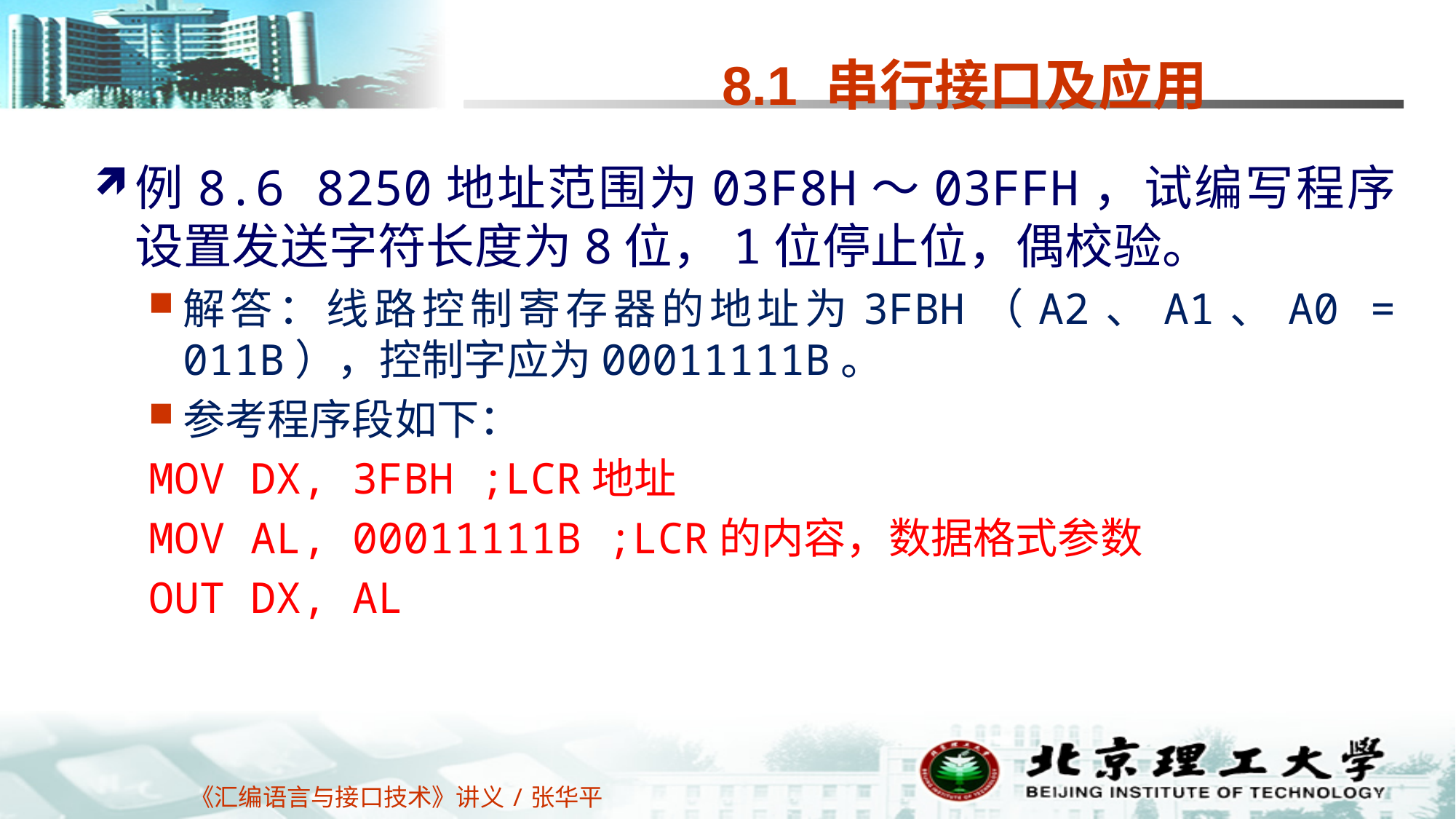

# 8.1 串行接口及应用
例8.6 8250地址范围为03F8H～03FFH，试编写程序设置发送字符长度为8位，1位停止位，偶校验。
解答：线路控制寄存器的地址为3FBH（A2、A1、A0 = 011B），控制字应为00011111B。
参考程序段如下：
MOV DX, 3FBH ;LCR地址
MOV AL, 00011111B ;LCR的内容，数据格式参数
OUT DX, AL